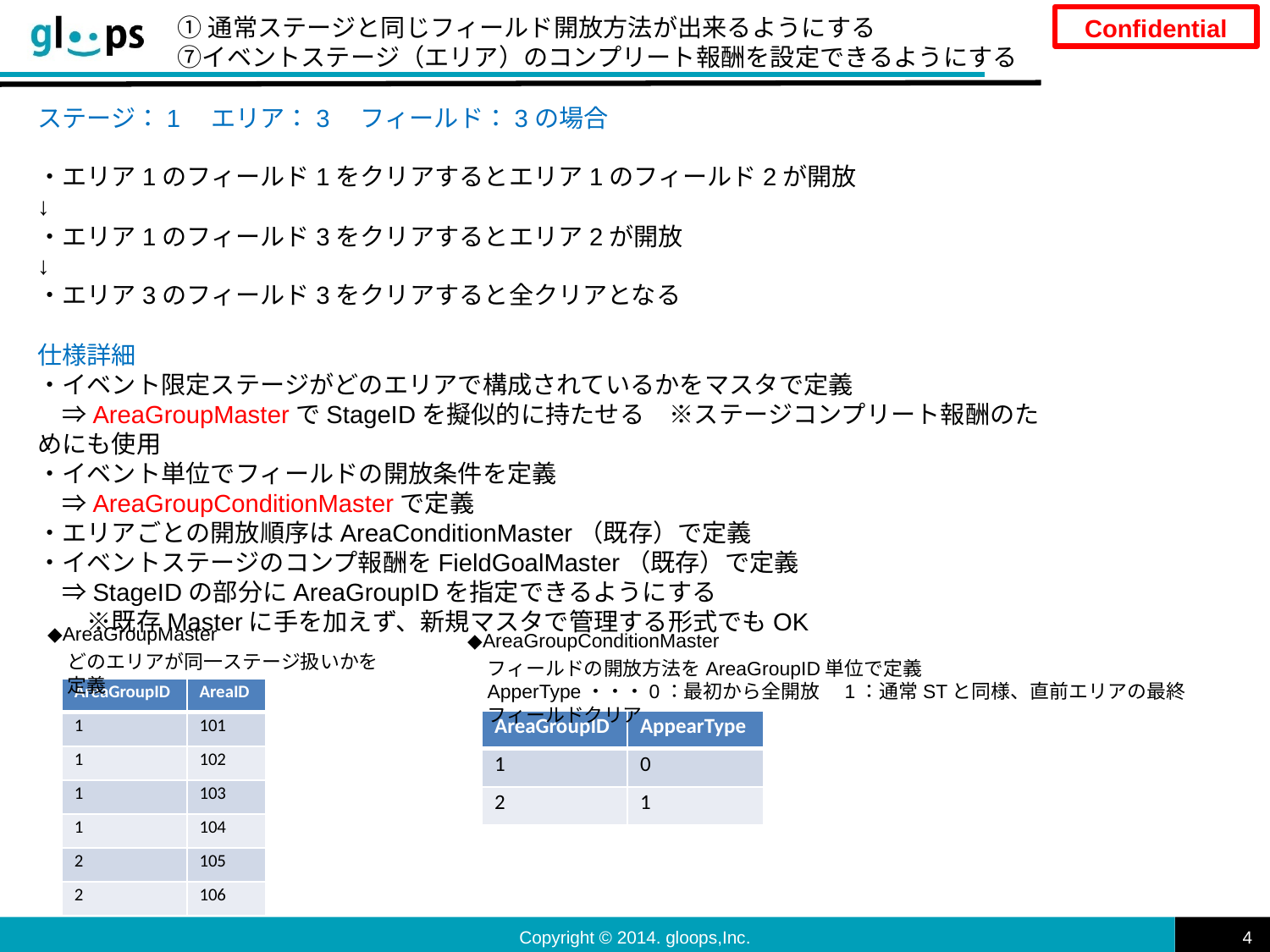

# ①通常ステージと同じフィールド開放方法が出来るようにする ⑦イベントステージ（エリア）のコンプリート報酬を設定できるようにする
ステージ：1　エリア：3　フィールド：3の場合

・エリア1のフィールド1をクリアするとエリア1のフィールド2が開放
↓
・エリア1のフィールド3をクリアするとエリア2が開放
↓
・エリア3のフィールド3をクリアすると全クリアとなる
仕様詳細
・イベント限定ステージがどのエリアで構成されているかをマスタで定義
　⇒AreaGroupMasterでStageIDを擬似的に持たせる　※ステージコンプリート報酬のためにも使用
・イベント単位でフィールドの開放条件を定義
　⇒AreaGroupConditionMasterで定義
・エリアごとの開放順序はAreaConditionMaster（既存）で定義
・イベントステージのコンプ報酬をFieldGoalMaster（既存）で定義
　⇒StageIDの部分にAreaGroupIDを指定できるようにする
　　※既存Masterに手を加えず、新規マスタで管理する形式でもOK
◆AreaGroupMaster
◆AreaGroupConditionMaster
どのエリアが同一ステージ扱いかを定義
フィールドの開放方法をAreaGroupID単位で定義
ApperType・・・0：最初から全開放　1：通常STと同様、直前エリアの最終フィールドクリア
| AreaGroupID | AreaID |
| --- | --- |
| 1 | 101 |
| 1 | 102 |
| 1 | 103 |
| 1 | 104 |
| 2 | 105 |
| 2 | 106 |
| AreaGroupID | AppearType |
| --- | --- |
| 1 | 0 |
| 2 | 1 |
Copyright © 2014. gloops,Inc.
4